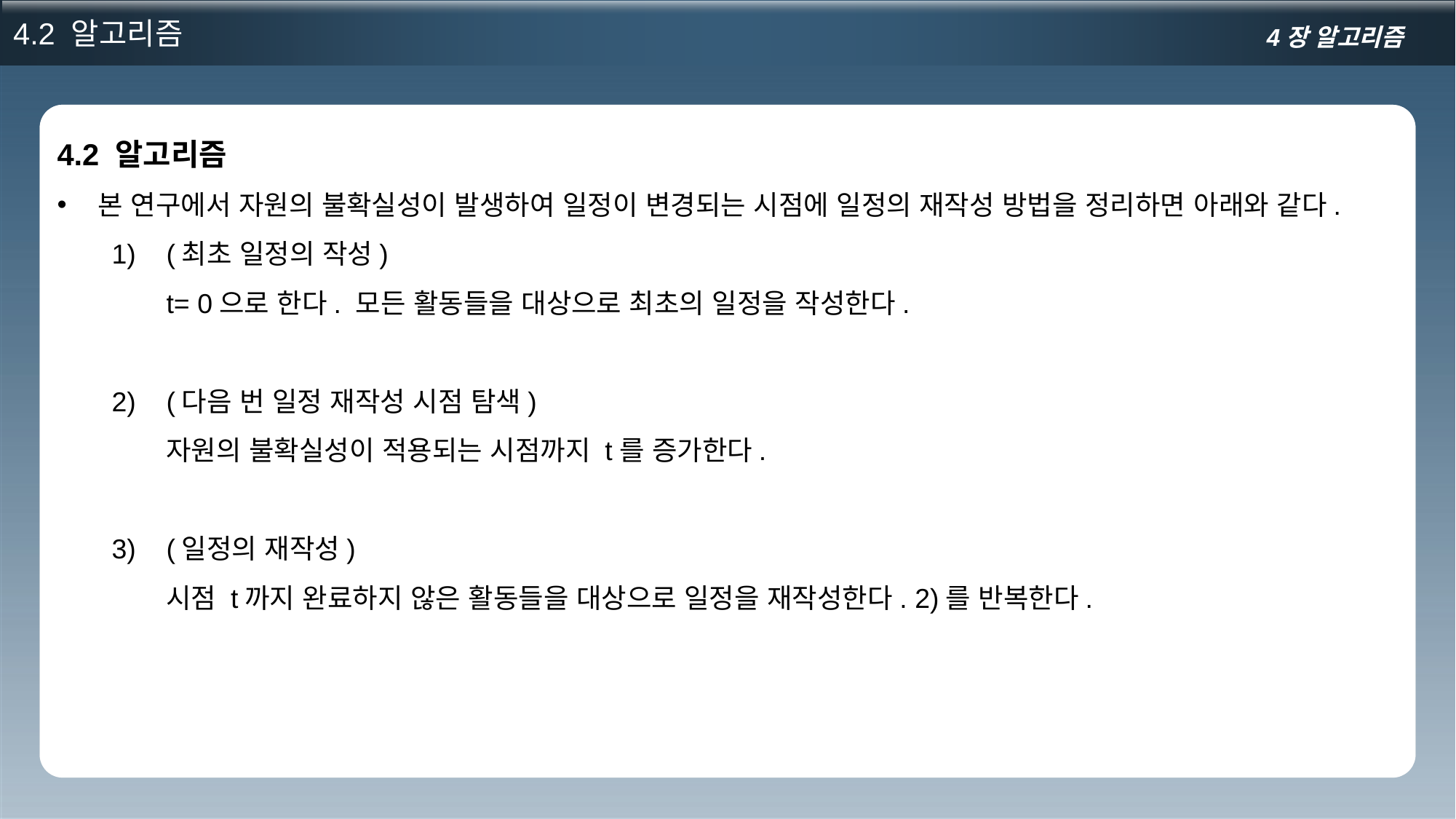

4.2 알고리즘
4장 알고리즘
4.2 알고리즘
본 연구에서 자원의 불확실성이 발생하여 일정이 변경되는 시점에 일정의 재작성 방법을 정리하면 아래와 같다.
(최초 일정의 작성)
t= 0으로 한다. 모든 활동들을 대상으로 최초의 일정을 작성한다.

(다음 번 일정 재작성 시점 탐색)
자원의 불확실성이 적용되는 시점까지 t를 증가한다.

(일정의 재작성)
시점 t까지 완료하지 않은 활동들을 대상으로 일정을 재작성한다. 2)를 반복한다.